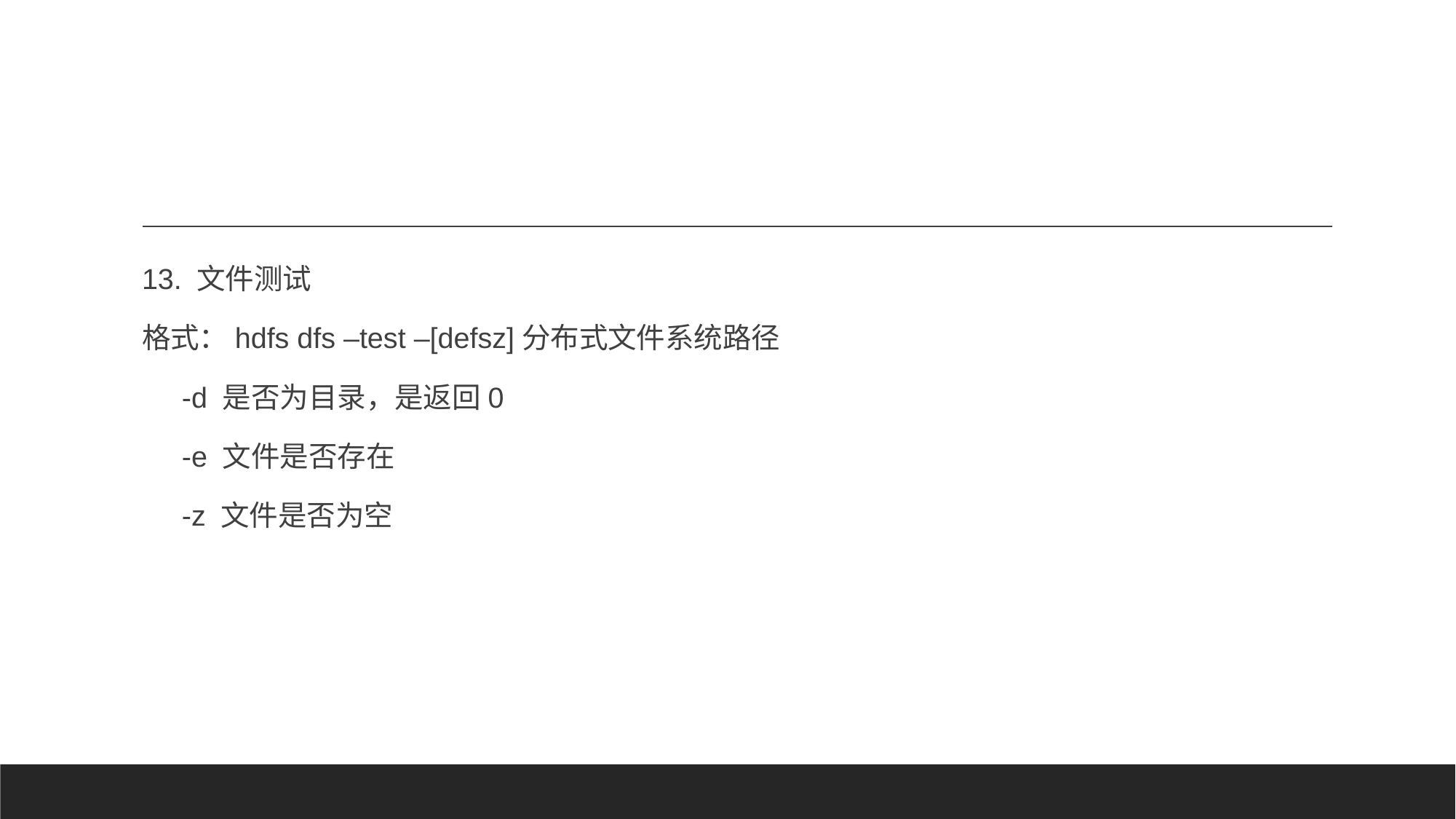

#
13. 文件测试
格式：hdfs dfs –test –[defsz]分布式文件系统路径
     -d 是否为目录，是返回0
     -e 文件是否存在
     -z 文件是否为空